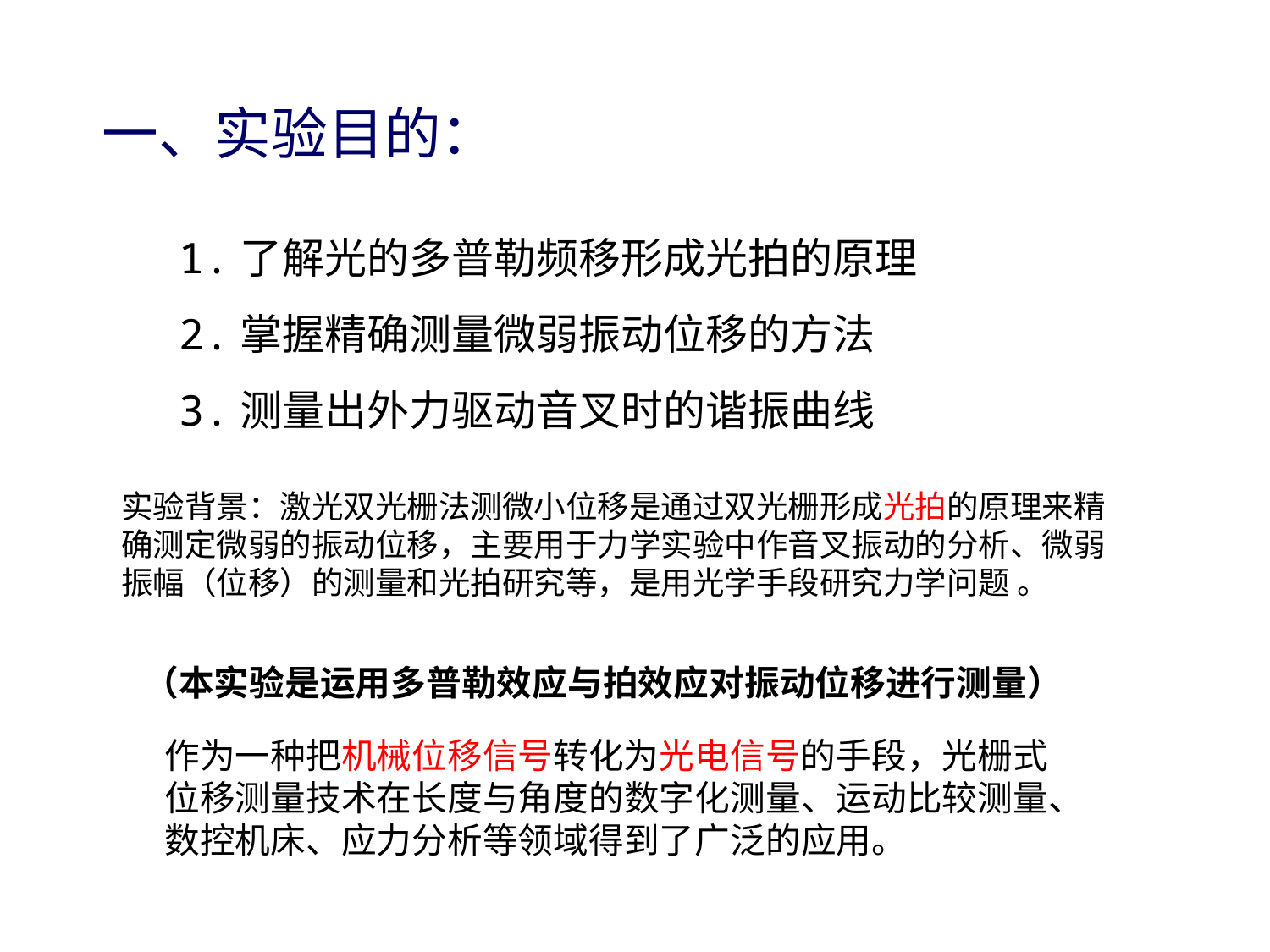

一、实验目的：
1.了解光的多普勒频移形成光拍的原理
2.掌握精确测量微弱振动位移的方法
3.测量出外力驱动音叉时的谐振曲线
实验背景：激光双光栅法测微小位移是通过双光栅形成光拍的原理来精确测定微弱的振动位移，主要用于力学实验中作音叉振动的分析、微弱振幅（位移）的测量和光拍研究等，是用光学手段研究力学问题 。
（本实验是运用多普勒效应与拍效应对振动位移进行测量）
作为一种把机械位移信号转化为光电信号的手段，光栅式位移测量技术在长度与角度的数字化测量、运动比较测量、数控机床、应力分析等领域得到了广泛的应用。